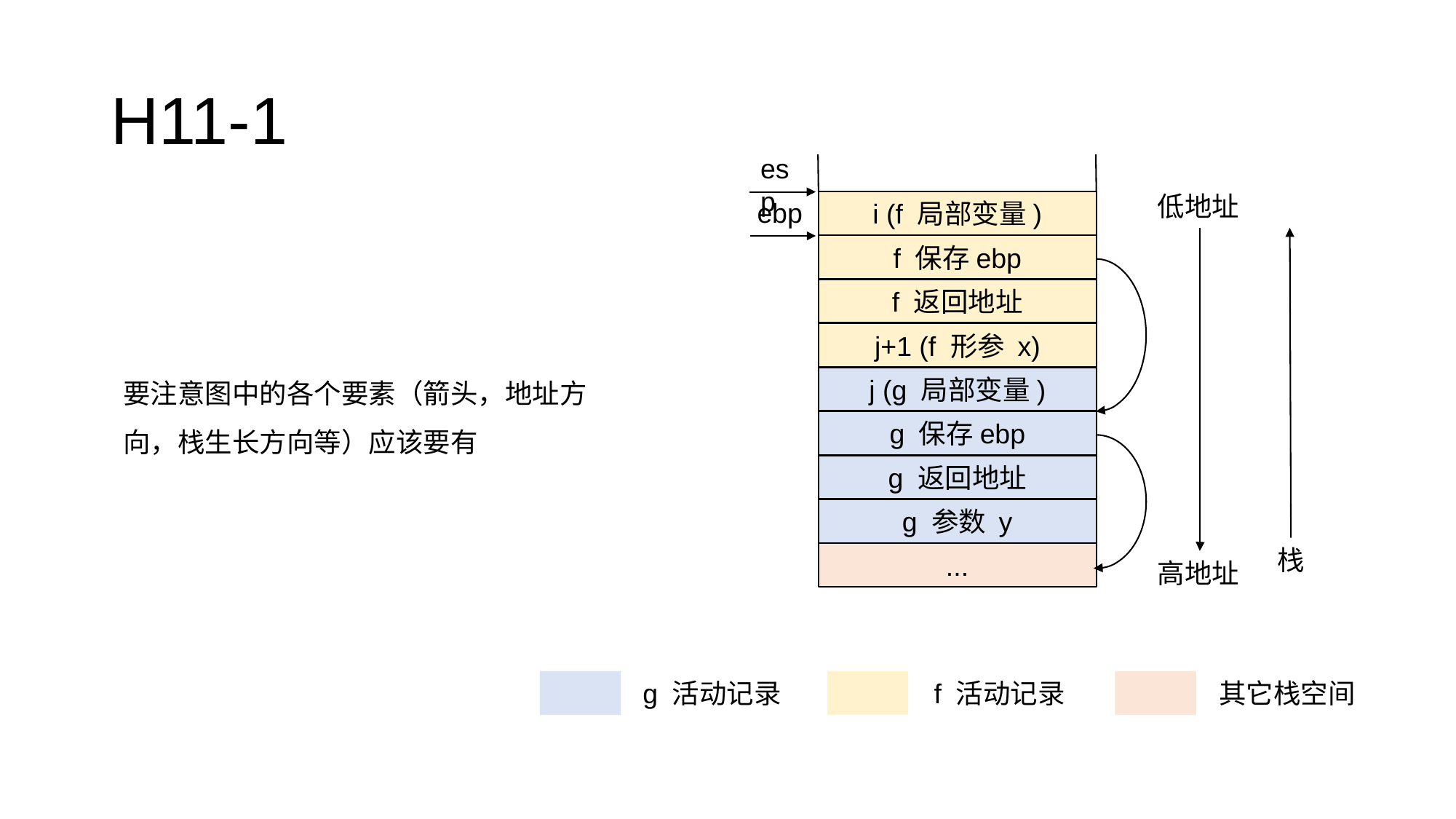

# H11-1
esp
低地址
ebp
i (f 局部变量)
f 保存ebp

f 返回地址
j+1 (f 形参 x)
j (g 局部变量)
g 保存ebp

g 返回地址
g 参数 y
栈
...
高地址
要注意图中的各个要素（箭头，地址方向，栈生长方向等）应该要有

g 活动记录

f 活动记录

其它栈空间